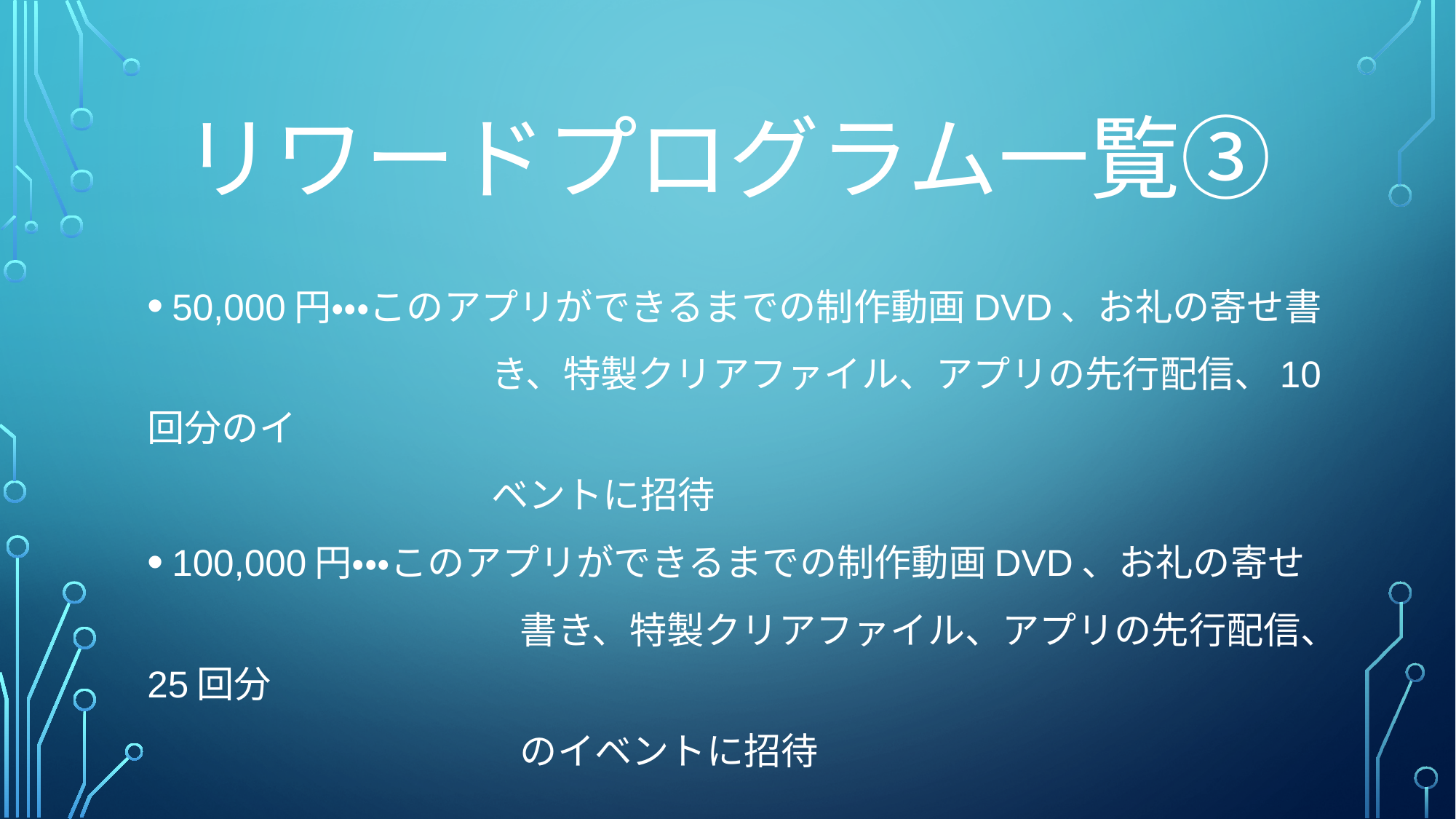

# リワードプログラム一覧③
50,000円・・・このアプリができるまでの制作動画DVD、お礼の寄せ書
　　　　　　　　　 き、特製クリアファイル、アプリの先行配信、10回分のイ
　　　　　　　　　 ベントに招待
100,000円・・・このアプリができるまでの制作動画DVD、お礼の寄せ
　　　　　　　　　　書き、特製クリアファイル、アプリの先行配信、25回分
　　　　　　　　　　のイベントに招待